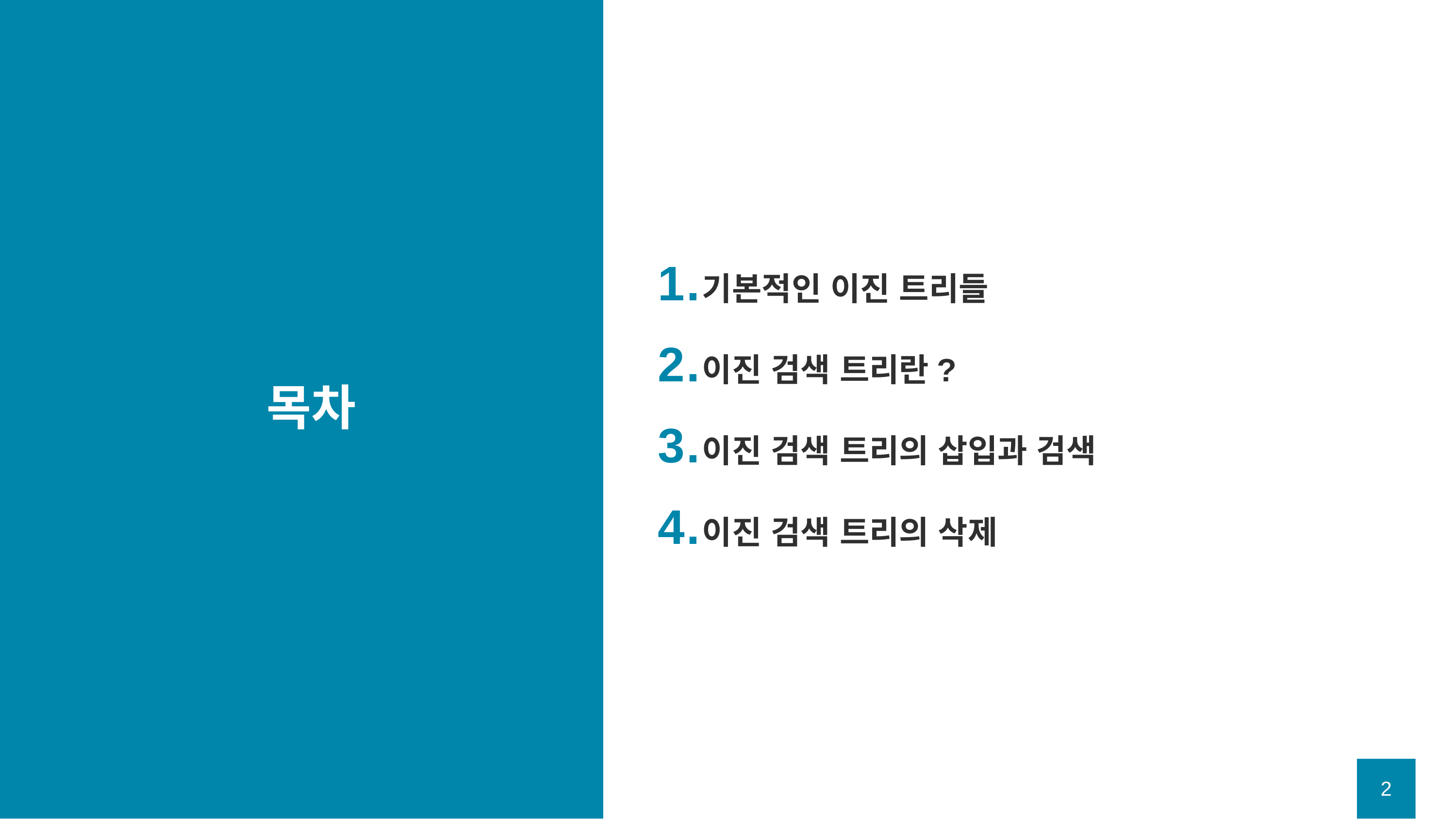

기본적인 이진 트리들
이진 검색 트리란?
이진 검색 트리의 삽입과 검색
이진 검색 트리의 삭제
# 목차
2